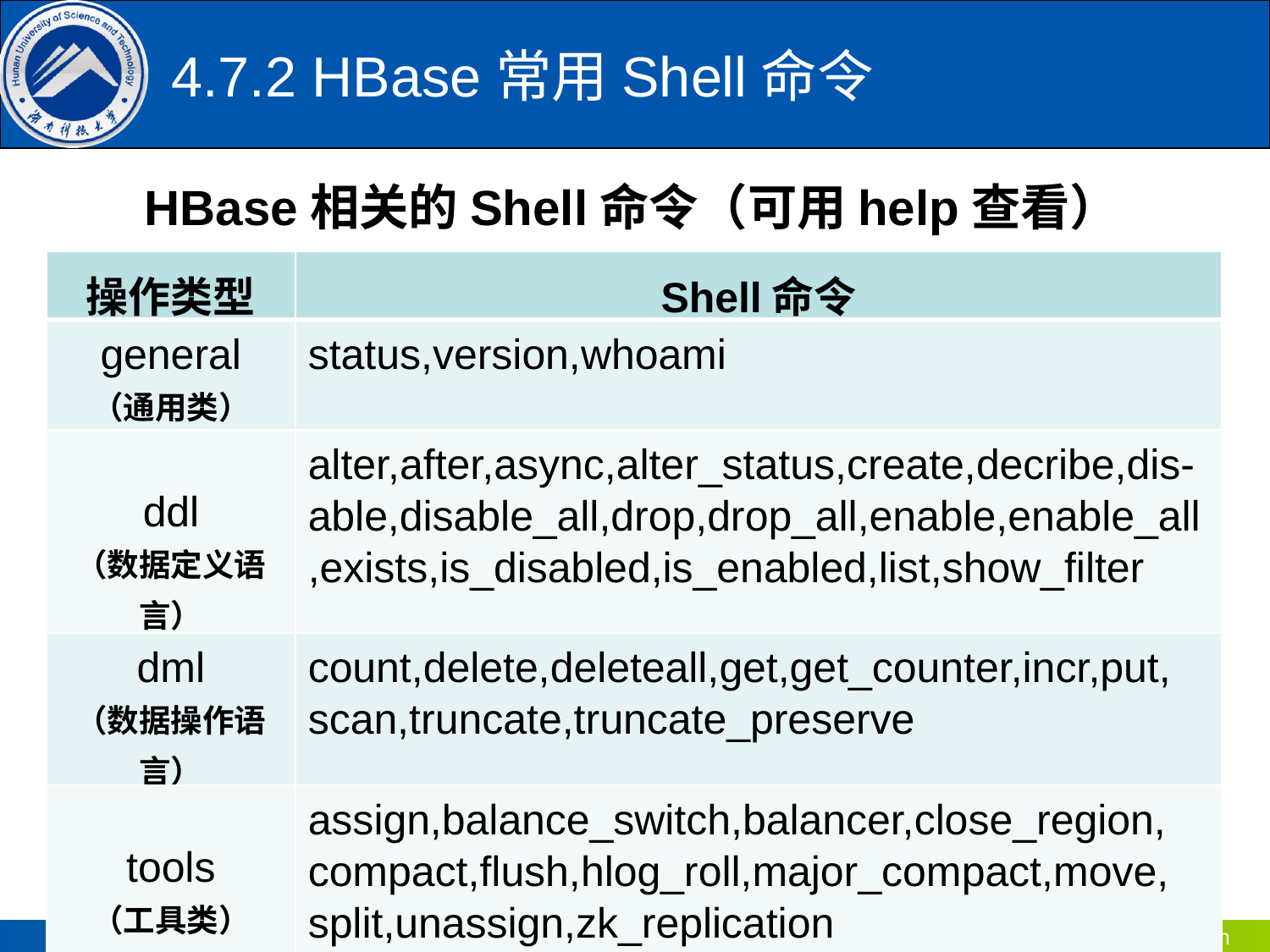

# 4.7.2 HBase常用Shell命令
HBase相关的Shell命令（可用help查看）
| 操作类型 | Shell命令 |
| --- | --- |
| general （通用类） | status,version,whoami |
| ddl （数据定义语言） | alter,after,async,alter\_status,create,decribe,dis-able,disable\_all,drop,drop\_all,enable,enable\_all,exists,is\_disabled,is\_enabled,list,show\_filter |
| dml （数据操作语言） | count,delete,deleteall,get,get\_counter,incr,put, scan,truncate,truncate\_preserve |
| tools （工具类） | assign,balance\_switch,balancer,close\_region, compact,flush,hlog\_roll,major\_compact,move, split,unassign,zk\_replication |